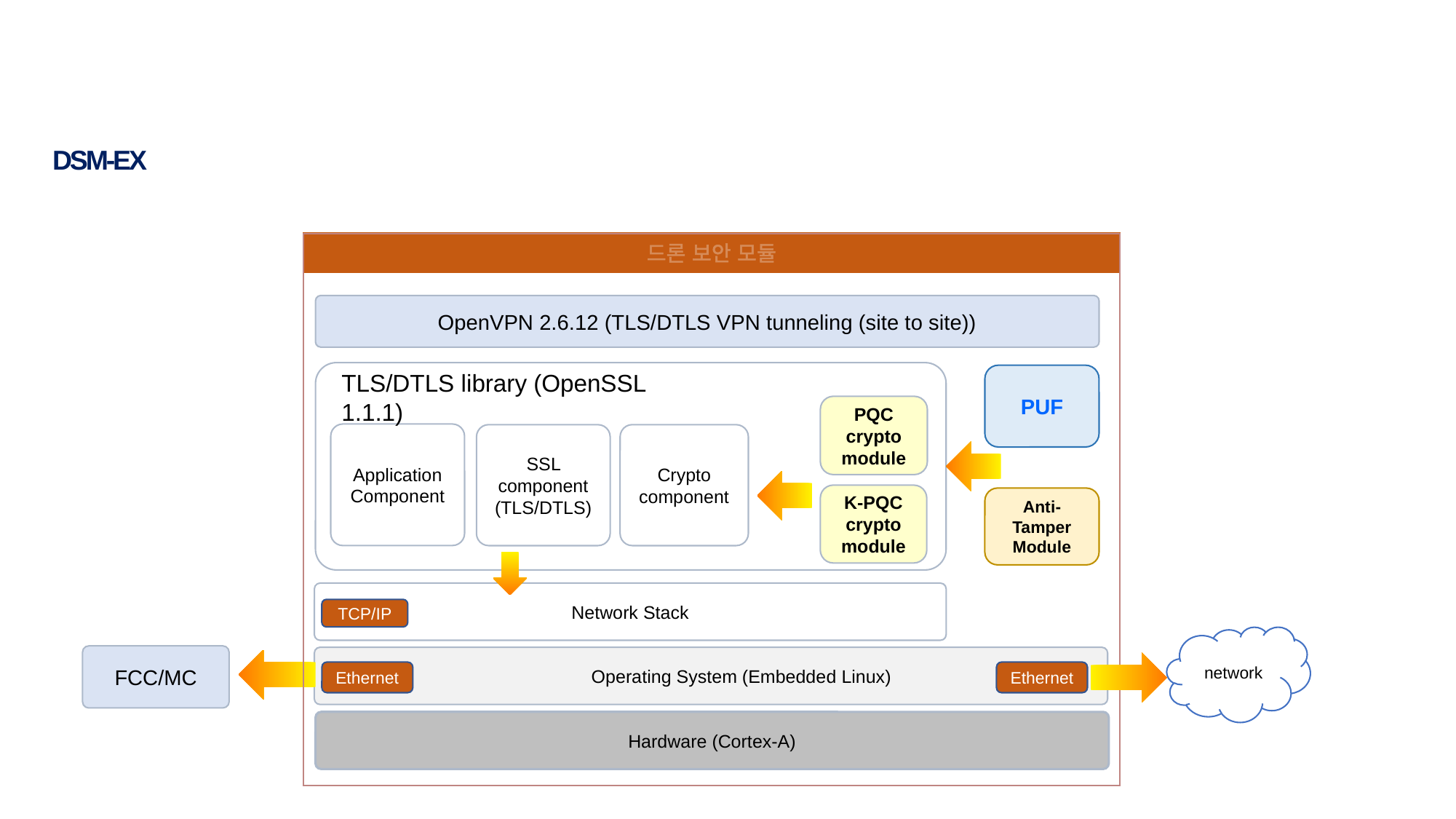

DSM-EX
드론 보안 모듈

OpenVPN 2.6.12 (TLS/DTLS VPN tunneling (site to site))

TLS/DTLS library (OpenSSL 1.1.1)
PUF
PQC
crypto
module
Application
Component
SSL component
(TLS/DTLS)
Crypto
component

K-PQC
crypto
module
Anti-Tamper Module

Network Stack
TCP/IP
network

FCC/MC
            Operating System (Embedded Linux)
Ethernet
Ethernet
Hardware (Cortex-A)